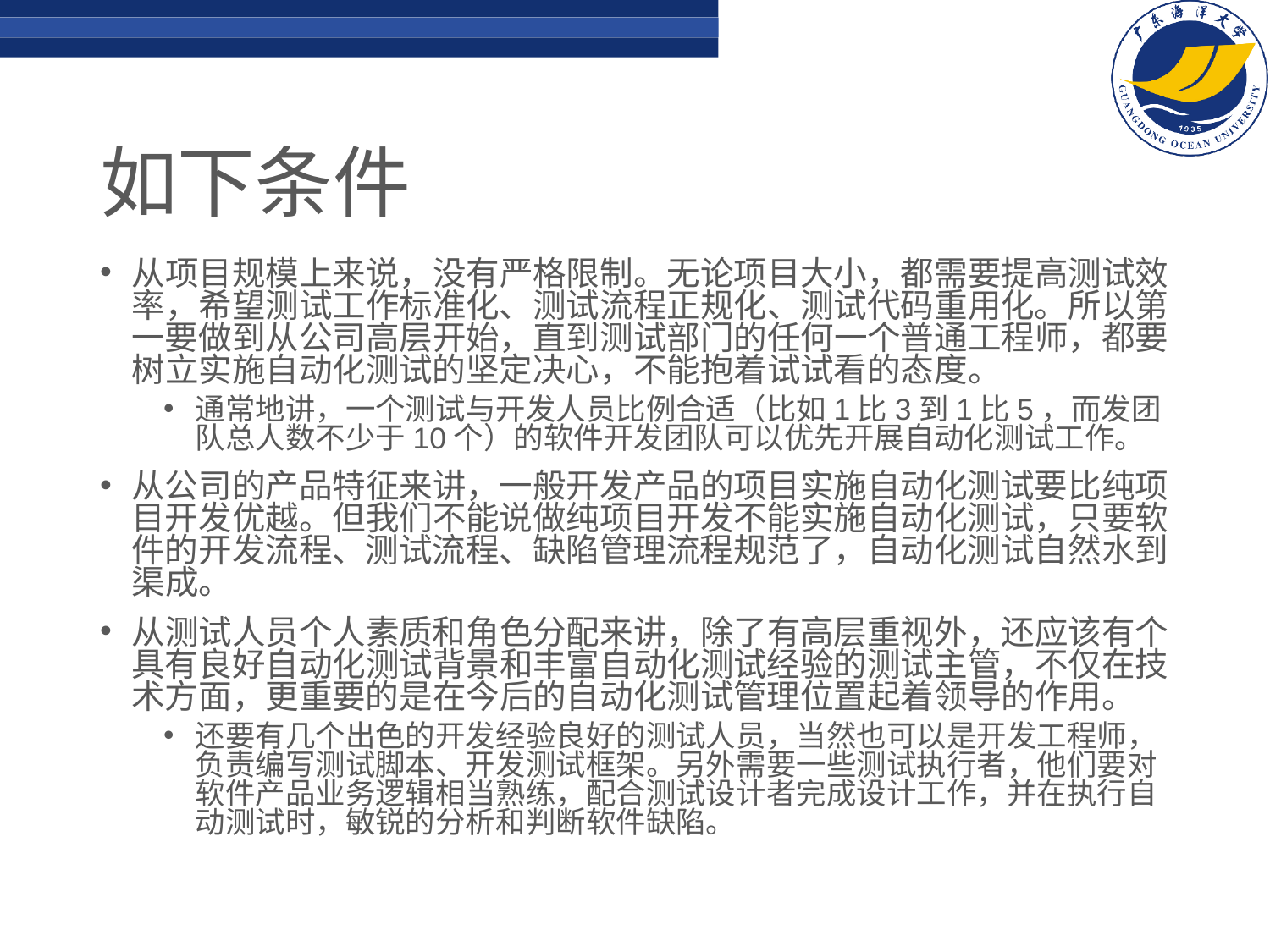

# 如下条件
从项目规模上来说，没有严格限制。无论项目大小，都需要提高测试效率，希望测试工作标准化、测试流程正规化、测试代码重用化。所以第一要做到从公司高层开始，直到测试部门的任何一个普通工程师，都要树立实施自动化测试的坚定决心，不能抱着试试看的态度。
通常地讲，一个测试与开发人员比例合适（比如1比3到1比5，而发团队总人数不少于10个）的软件开发团队可以优先开展自动化测试工作。
从公司的产品特征来讲，一般开发产品的项目实施自动化测试要比纯项目开发优越。但我们不能说做纯项目开发不能实施自动化测试，只要软件的开发流程、测试流程、缺陷管理流程规范了，自动化测试自然水到渠成。
从测试人员个人素质和角色分配来讲，除了有高层重视外，还应该有个具有良好自动化测试背景和丰富自动化测试经验的测试主管，不仅在技术方面，更重要的是在今后的自动化测试管理位置起着领导的作用。
还要有几个出色的开发经验良好的测试人员，当然也可以是开发工程师，负责编写测试脚本、开发测试框架。另外需要一些测试执行者，他们要对软件产品业务逻辑相当熟练，配合测试设计者完成设计工作，并在执行自动测试时，敏锐的分析和判断软件缺陷。
42